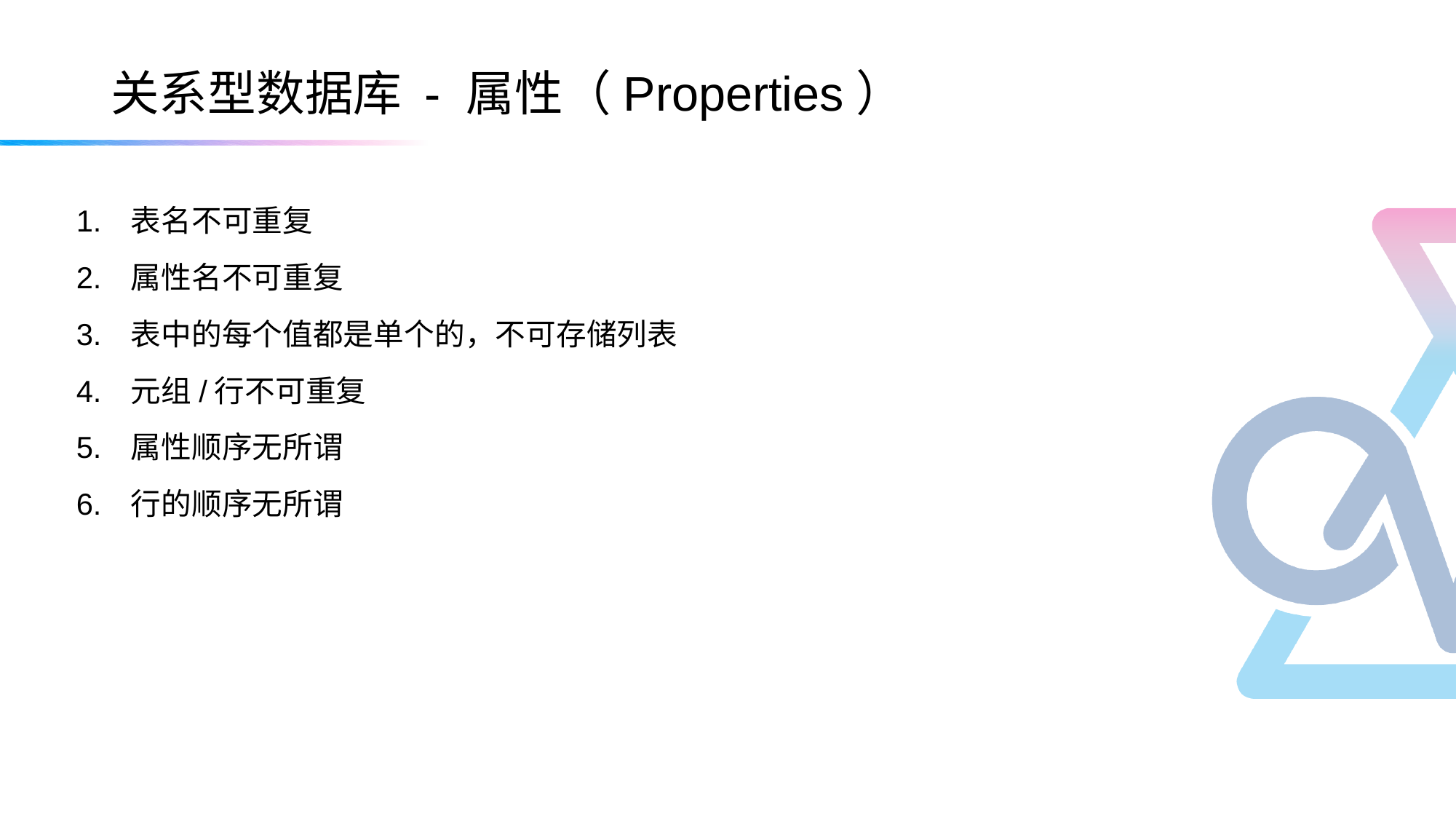

关系型数据库 - 属性（Properties）
表名不可重复
属性名不可重复
表中的每个值都是单个的，不可存储列表
元组/行不可重复
属性顺序无所谓
行的顺序无所谓